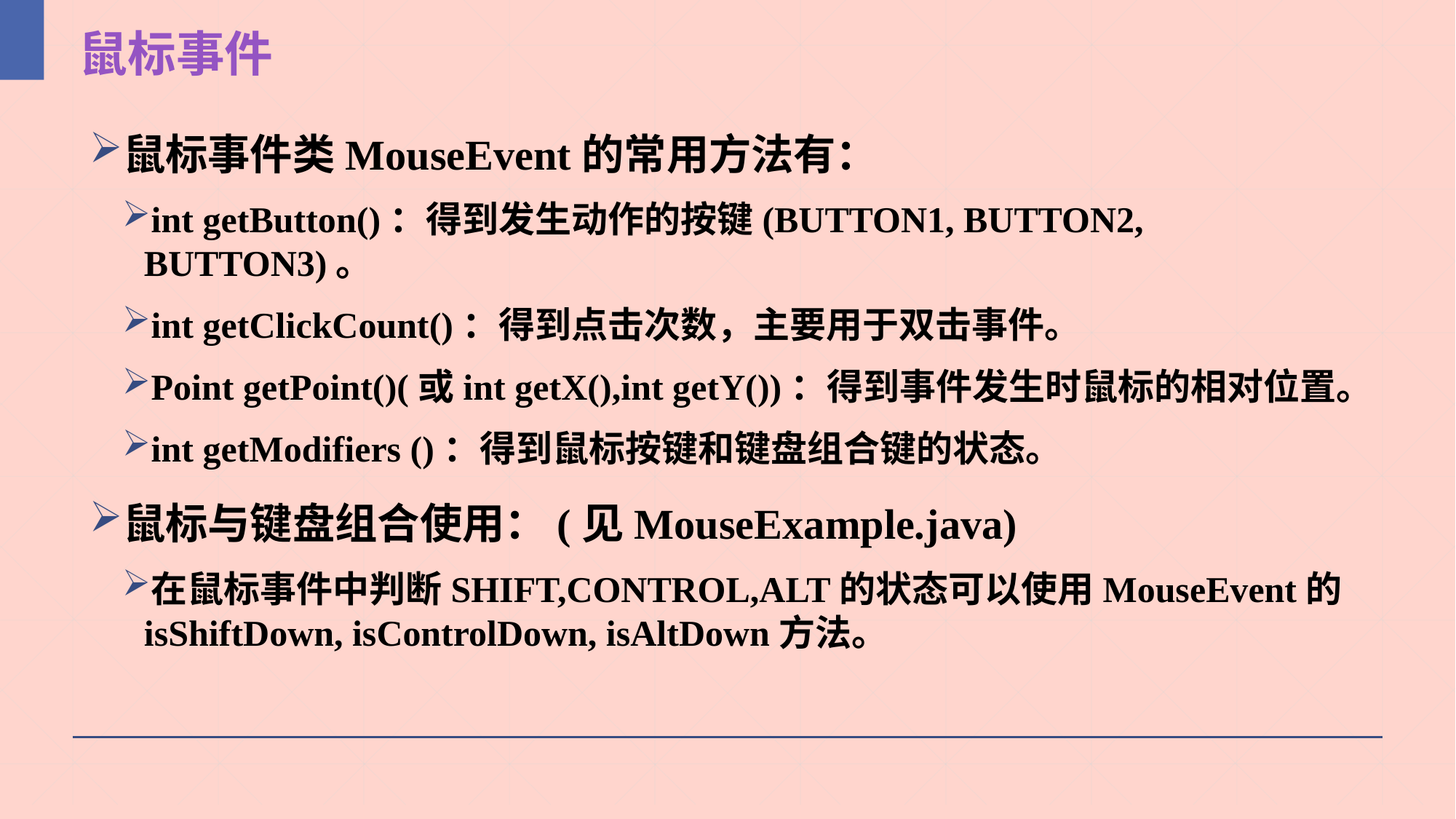

# 鼠标事件
鼠标事件类MouseEvent的常用方法有：
int getButton()：得到发生动作的按键(BUTTON1, BUTTON2, BUTTON3)。
int getClickCount()：得到点击次数，主要用于双击事件。
Point getPoint()(或int getX(),int getY())：得到事件发生时鼠标的相对位置。
int getModifiers ()：得到鼠标按键和键盘组合键的状态。
鼠标与键盘组合使用：(见MouseExample.java)
在鼠标事件中判断SHIFT,CONTROL,ALT的状态可以使用MouseEvent的isShiftDown, isControlDown, isAltDown方法。